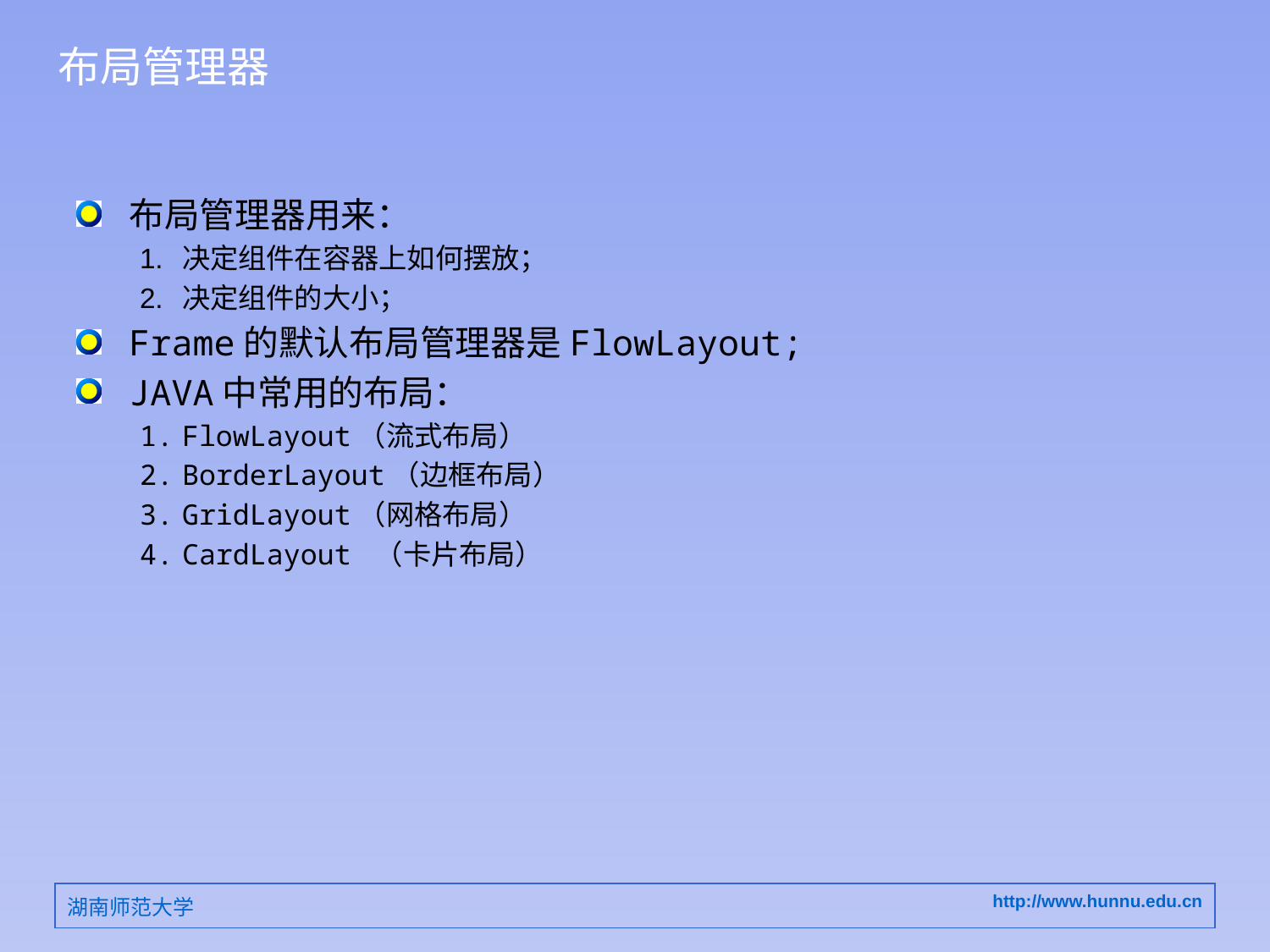

# 布局管理器
布局管理器用来：
决定组件在容器上如何摆放；
决定组件的大小；
Frame的默认布局管理器是FlowLayout;
JAVA中常用的布局：
FlowLayout（流式布局）
BorderLayout（边框布局）
GridLayout（网格布局）
CardLayout （卡片布局）